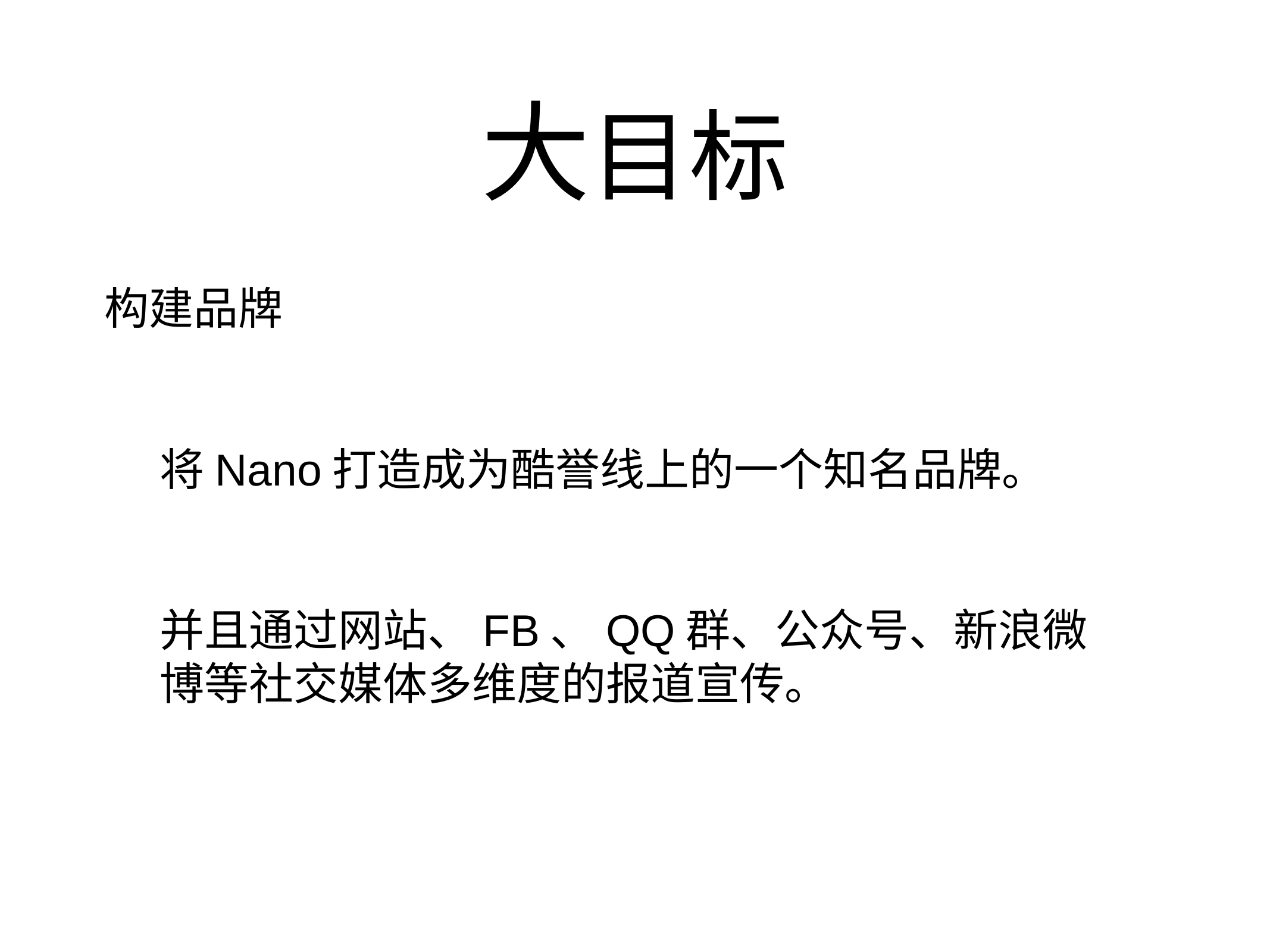

# 大目标
构建品牌
将Nano打造成为酷誉线上的一个知名品牌。

并且通过网站、FB、QQ群、公众号、新浪微博等社交媒体多维度的报道宣传。